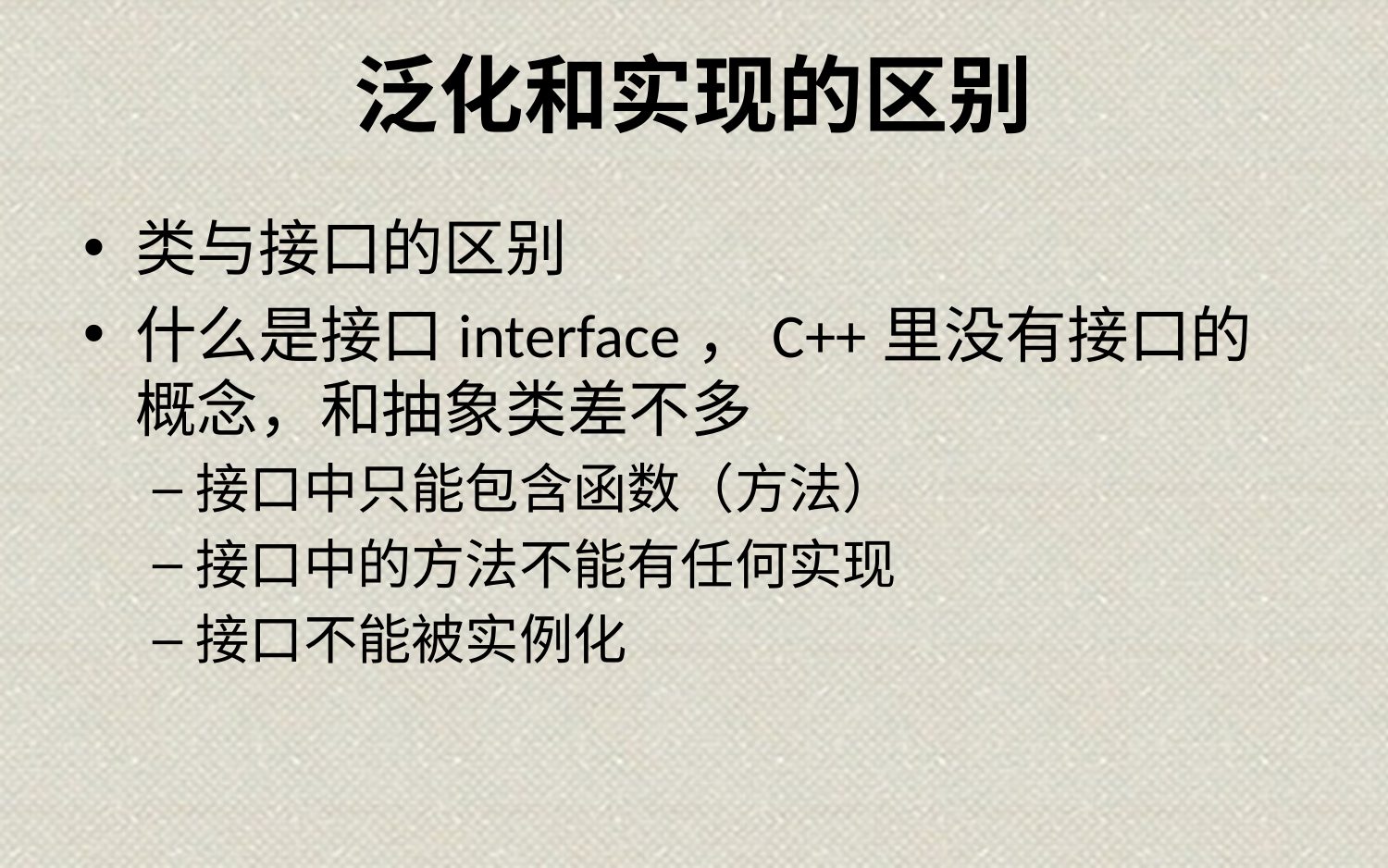

# 泛化和实现的区别
类与接口的区别
什么是接口interface，C++里没有接口的概念，和抽象类差不多
接口中只能包含函数（方法）
接口中的方法不能有任何实现
接口不能被实例化